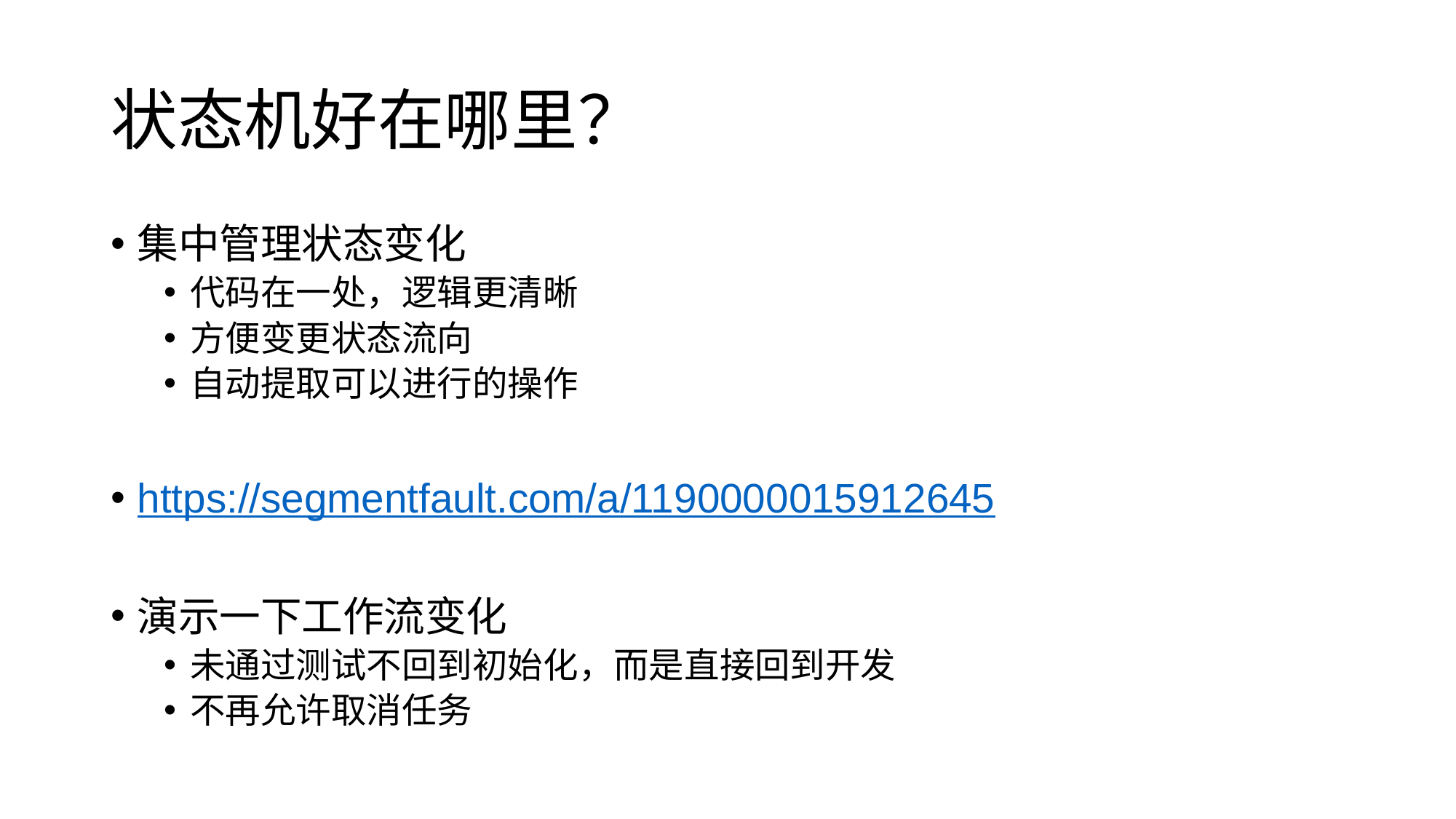

# 状态机好在哪里？
集中管理状态变化
代码在一处，逻辑更清晰
方便变更状态流向
自动提取可以进行的操作

https://segmentfault.com/a/1190000015912645

演示一下工作流变化
未通过测试不回到初始化，而是直接回到开发
不再允许取消任务